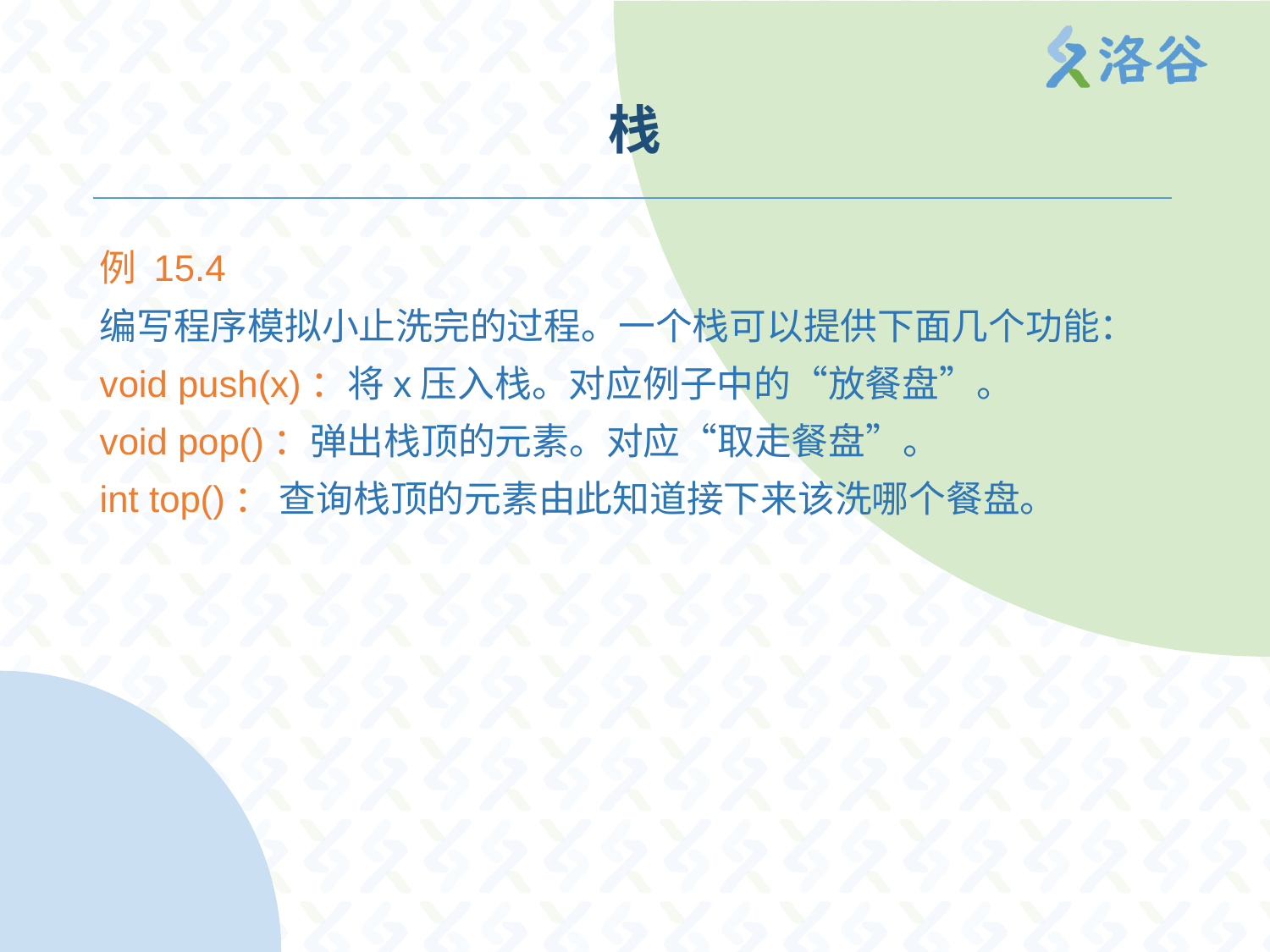

# 栈
例 15.4
编写程序模拟小止洗完的过程。一个栈可以提供下面几个功能：
void push(x)：将x压入栈。对应例子中的“放餐盘”。
void pop()：弹出栈顶的元素。对应“取走餐盘”。
int top()： 查询栈顶的元素由此知道接下来该洗哪个餐盘。